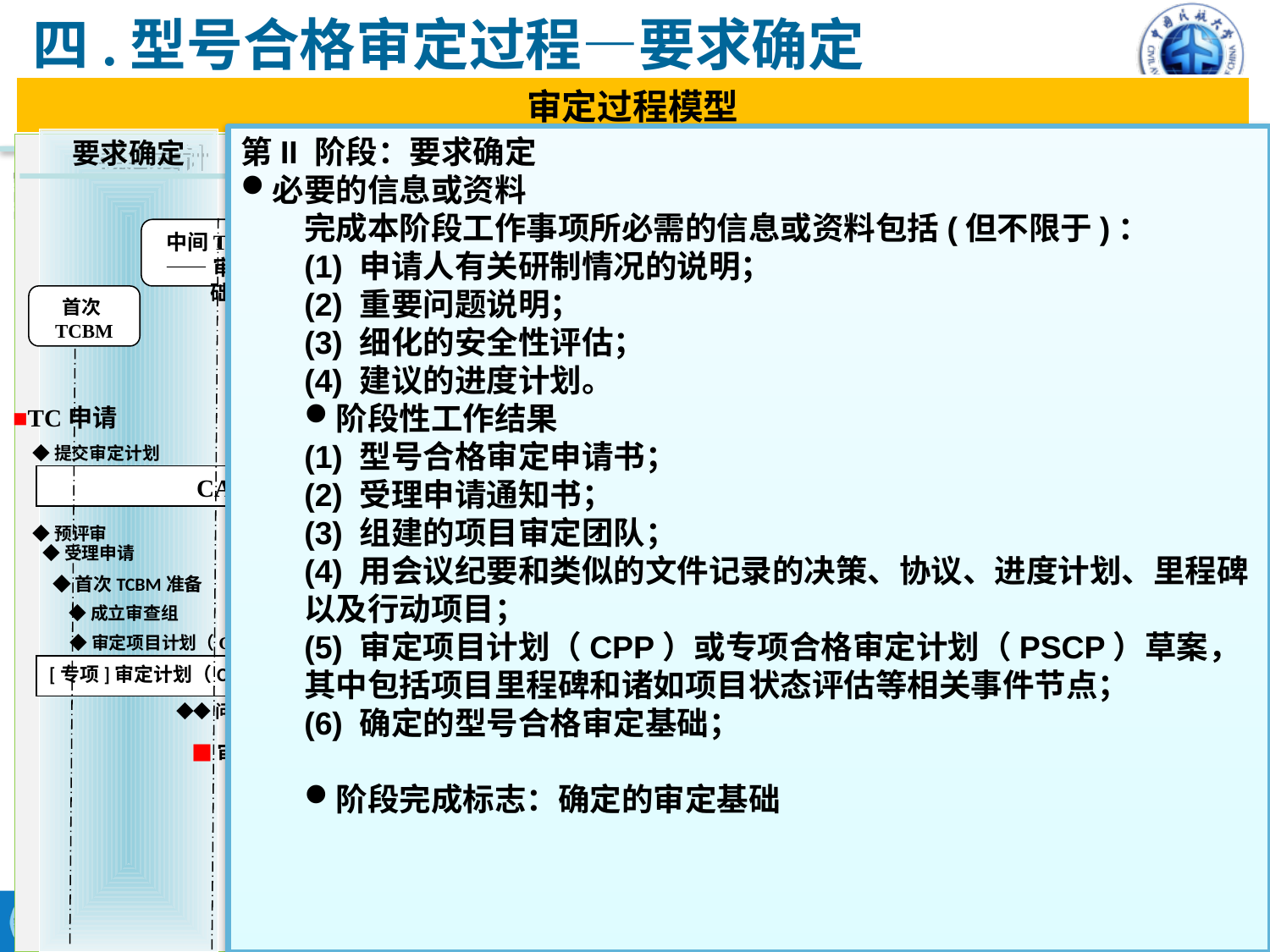

# 四.型号合格审定过程—要求确定
审定过程模型

概念设计
要求确定
符合性计划
计划实施
证后管理

概念
设计开始
熟悉性
介绍
中间TCBM
——审定基础
首飞前TCBM
产品使用结束

审定过程宣贯
首次TCBM

中间TCBM
——审定计划
最终
TCBM

项目前期指导
■TC申请

◆规章及
     政策讨论
◆提交审定计划
CAAC型号审查工作——审查组、AEG
◆预评审
型号审定（TC）■
◆受理申请
型号合格证数据单TCDS◆
◆首次TCBM准备
持续适航
◆成立审查组
适航证■
◆审定项目计划（CPP）
◆产品交付时的文件
[专项]审定计划（CP或PSCP）
产品服役
期间
◆◆问题纪要、纪要汇编

图例
■审定基础
◆确定审查组介入的范围

持续活动
ICA修订
◆监督及委派代表
◆制造符合性检查计划
TCBM
与申请人正式协调事件
证后评估
■
◆  里程碑
见实现阶段图
■  转换节点
资料保存

第II 阶段：要求确定
必要的信息或资料
完成本阶段工作事项所必需的信息或资料包括(但不限于)：
(1) 申请人有关研制情况的说明；
(2) 重要问题说明；
(3) 细化的安全性评估；
(4) 建议的进度计划。
阶段性工作结果
(1) 型号合格审定申请书；
(2) 受理申请通知书；
(3) 组建的项目审定团队；
(4) 用会议纪要和类似的文件记录的决策、协议、进度计划、里程碑以及行动项目；
(5) 审定项目计划（CPP）或专项合格审定计划（PSCP）草案，其中包括项目里程碑和诸如项目状态评估等相关事件节点；
(6) 确定的型号合格审定基础；

阶段完成标志：确定的审定基础

要求确定
要求确定

中间TCBM
——审定基础
首次TCBM

■TC申请

◆提交审定计划
CAAC型号审查工作——审查组、AEG
◆预评审
◆受理申请
◆首次TCBM准备
◆成立审查组
◆审定项目计划（CPP）
[专项]审定计划（CP或PSCP）
◆◆问题纪要、纪要汇编
■审定基础